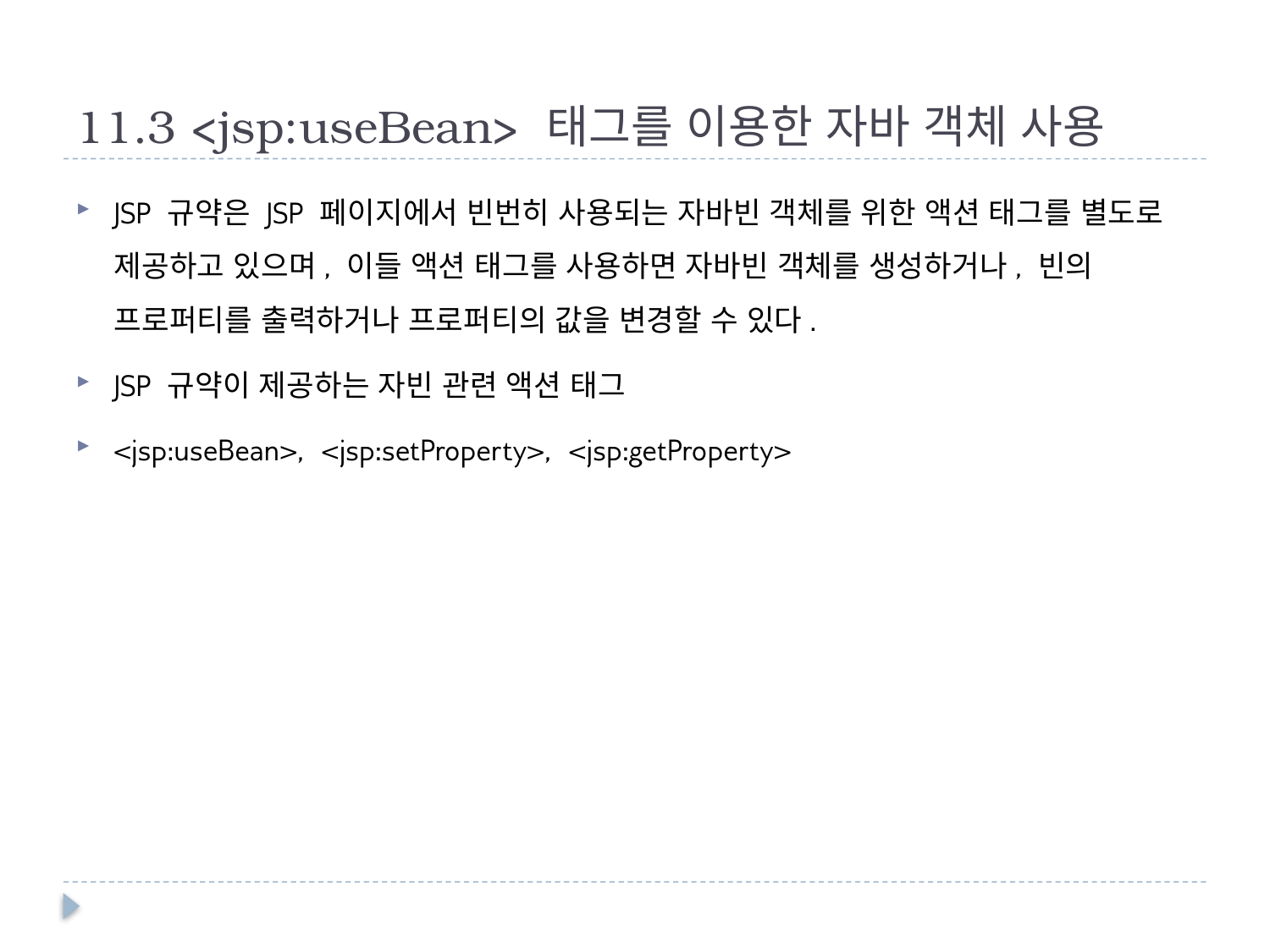

# 11.3 <jsp:useBean> 태그를 이용한 자바 객체 사용
JSP 규약은 JSP 페이지에서 빈번히 사용되는 자바빈 객체를 위한 액션 태그를 별도로 제공하고 있으며, 이들 액션 태그를 사용하면 자바빈 객체를 생성하거나, 빈의 프로퍼티를 출력하거나 프로퍼티의 값을 변경할 수 있다.
JSP 규약이 제공하는 자빈 관련 액션 태그
<jsp:useBean>,  <jsp:setProperty>,  <jsp:getProperty>